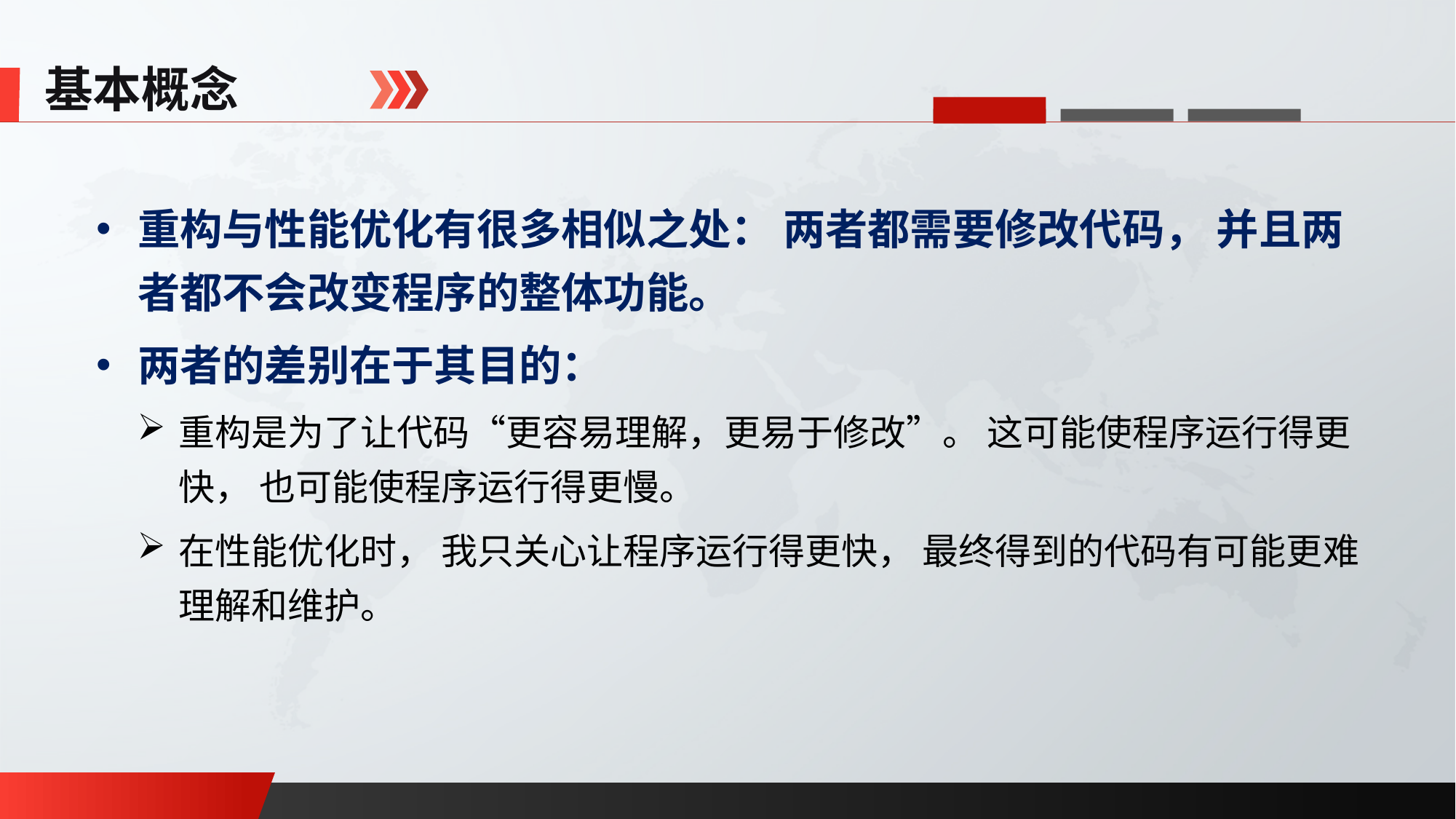

基本概念

重构与性能优化有很多相似之处： 两者都需要修改代码， 并且两者都不会改变程序的整体功能。
两者的差别在于其目的：
重构是为了让代码“更容易理解，更易于修改”。 这可能使程序运行得更快， 也可能使程序运行得更慢。
在性能优化时， 我只关心让程序运行得更快， 最终得到的代码有可能更难理解和维护。